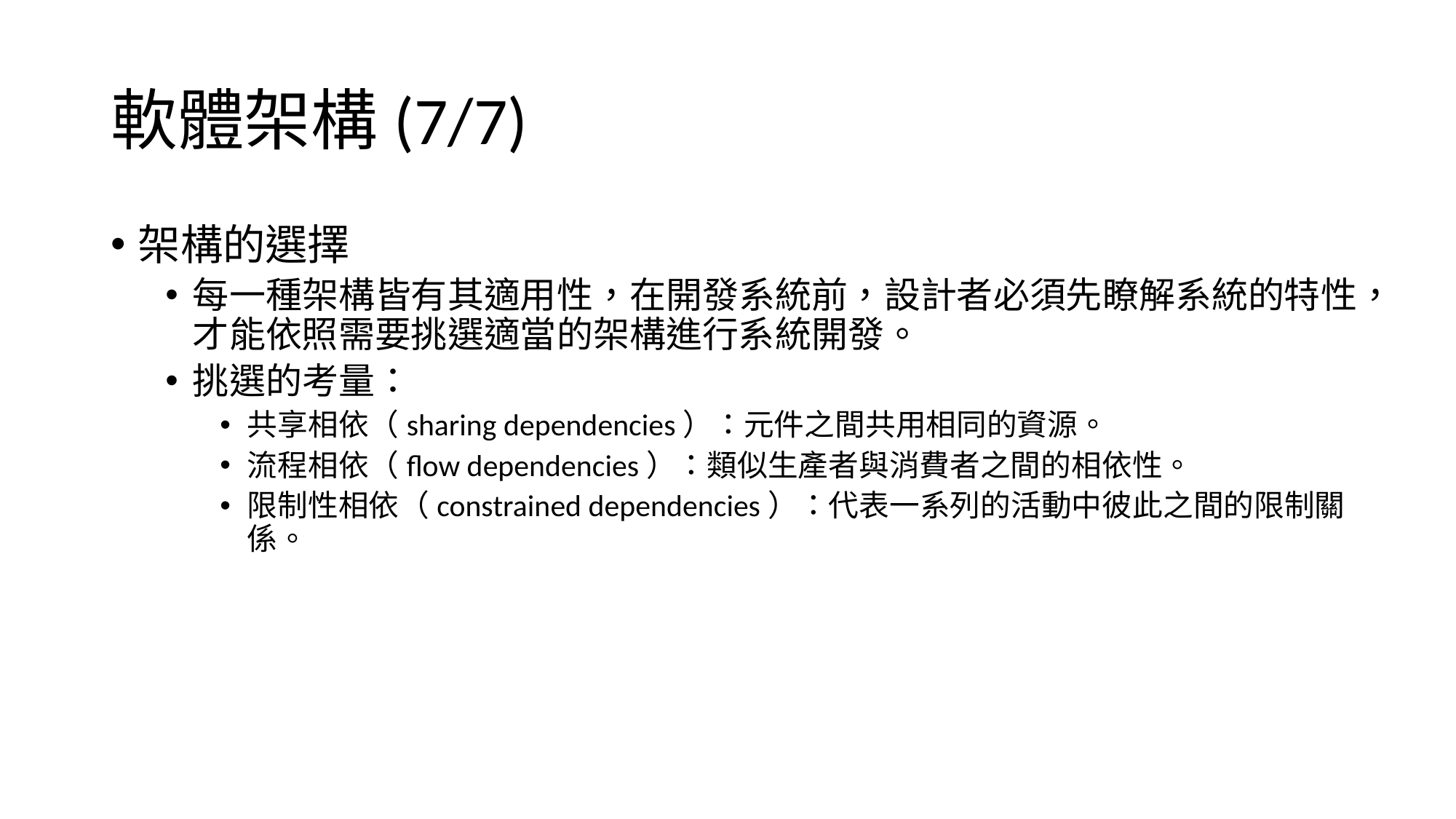

軟體架構(7/7)
架構的選擇
每一種架構皆有其適用性，在開發系統前，設計者必須先瞭解系統的特性，才能依照需要挑選適當的架構進行系統開發。
挑選的考量：
共享相依（sharing dependencies）：元件之間共用相同的資源。
流程相依（flow dependencies）：類似生產者與消費者之間的相依性。
限制性相依（constrained dependencies）：代表一系列的活動中彼此之間的限制關係。